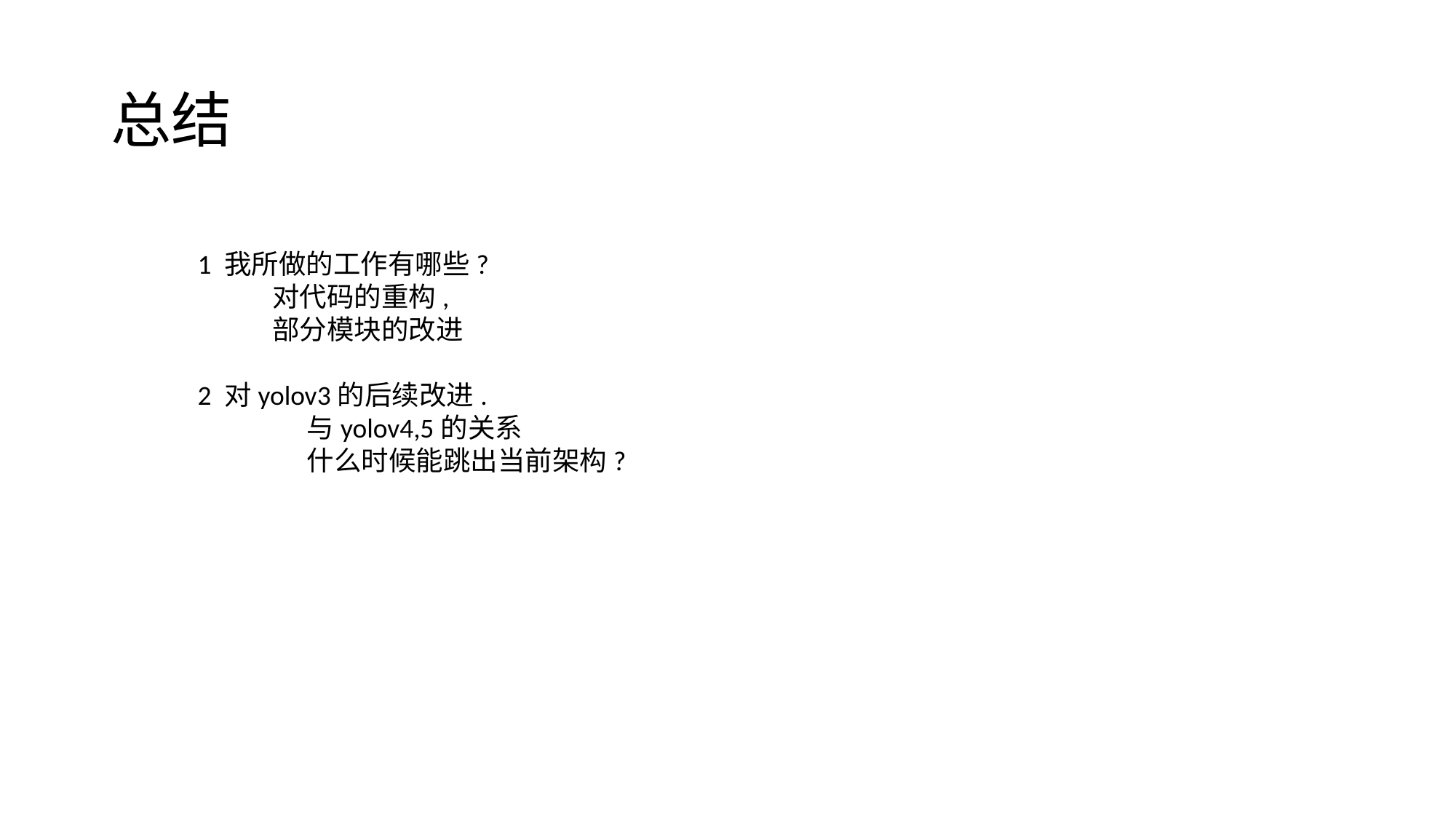

# 总结
1 我所做的工作有哪些?
           对代码的重构,
           部分模块的改进

2 对yolov3的后续改进.
	与yolov4,5的关系
	什么时候能跳出当前架构?